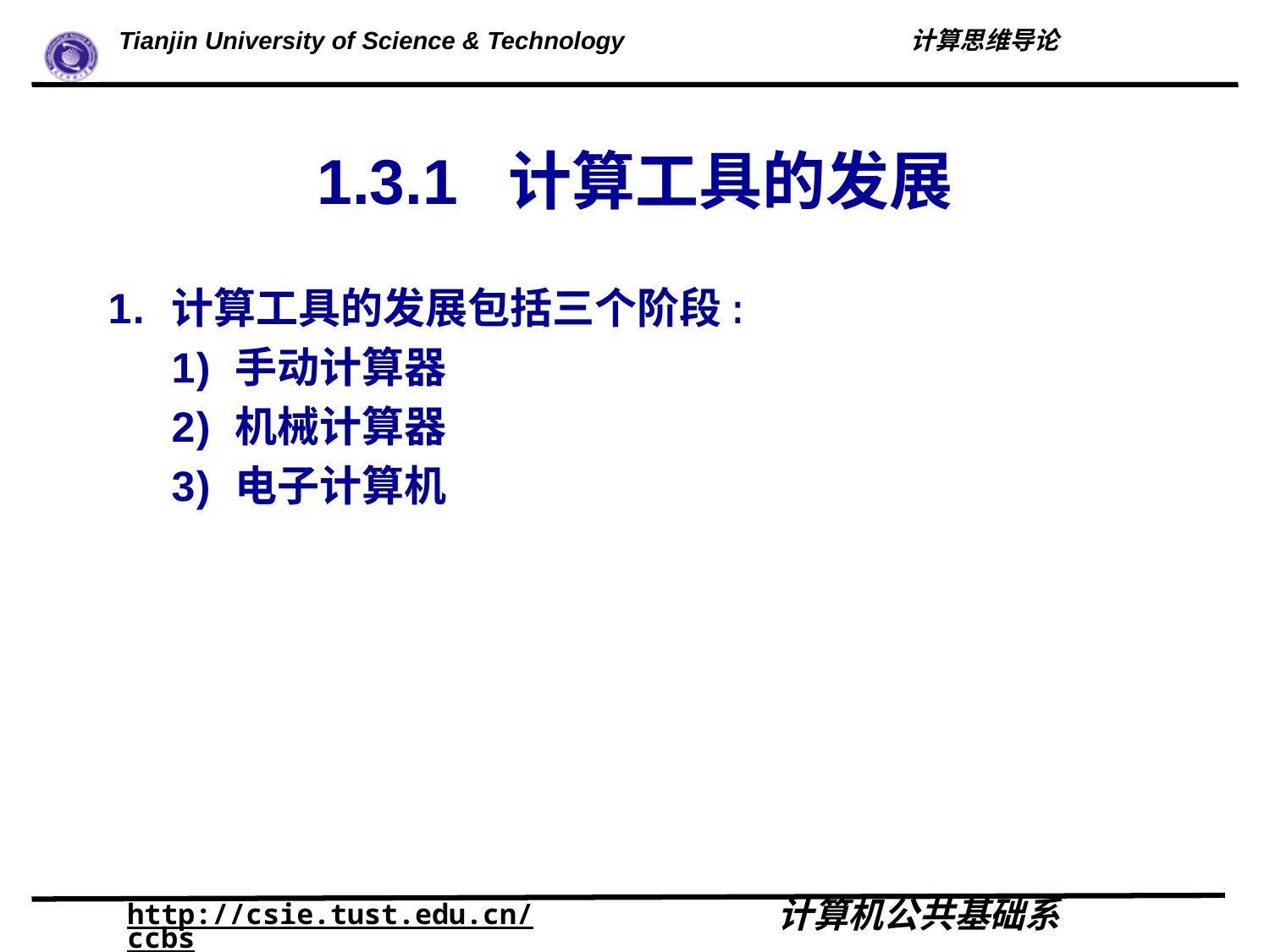

# 1.3.1  计算工具的发展
计算工具的发展包括三个阶段:
手动计算器
机械计算器
电子计算机